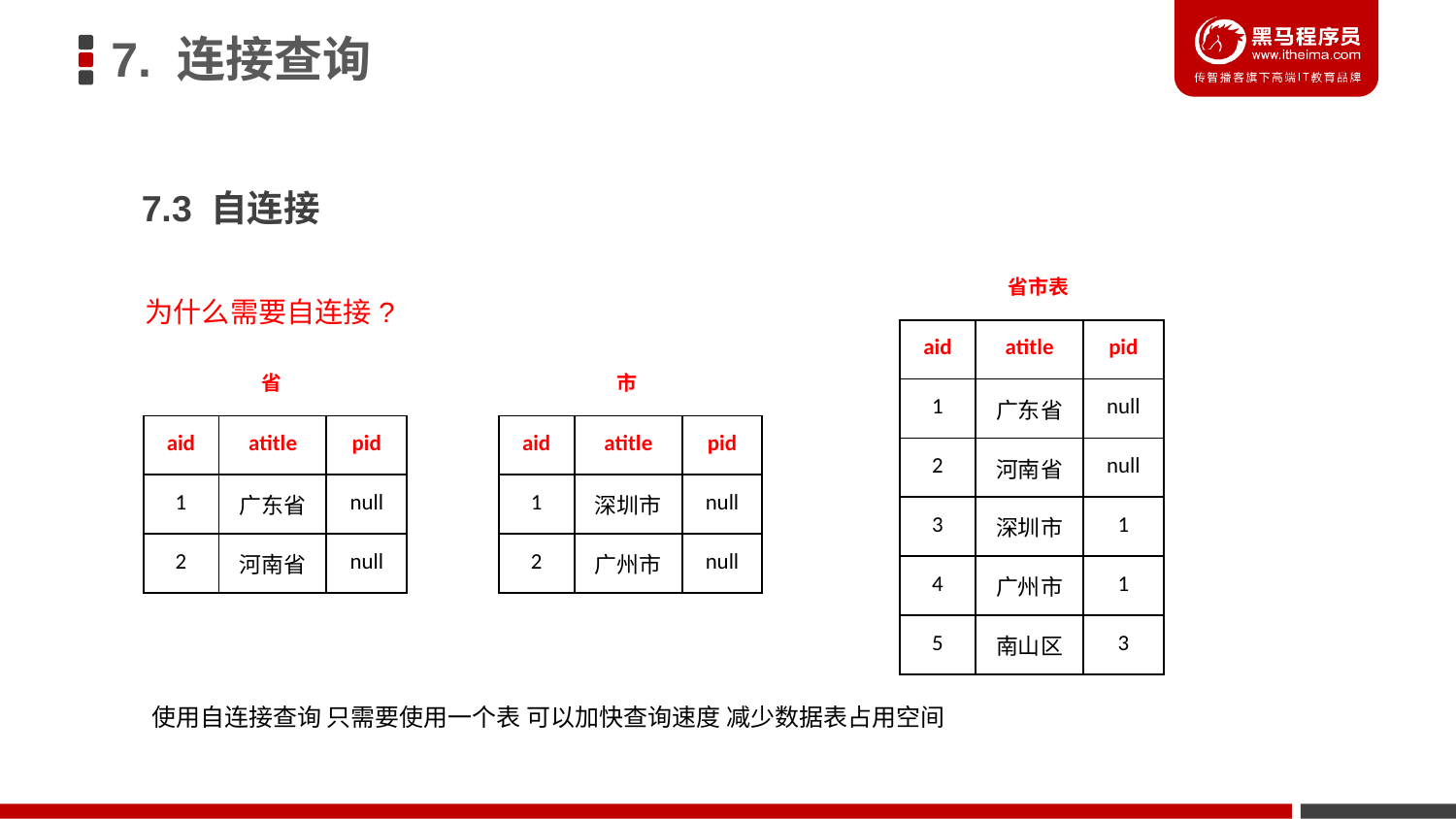

7. 连接查询
7.3 自连接
省市表
为什么需要自连接?
| aid | atitle | pid |
| --- | --- | --- |
| 1 | 广东省 | null |
| 2 | 河南省 | null |
| 3 | 深圳市 | 1 |
| 4 | 广州市 | 1 |
| 5 | 南山区 | 3 |
省
市
| aid | atitle | pid |
| --- | --- | --- |
| 1 | 广东省 | null |
| 2 | 河南省 | null |
| aid | atitle | pid |
| --- | --- | --- |
| 1 | 深圳市 | null |
| 2 | 广州市 | null |
使用自连接查询 只需要使用一个表 可以加快查询速度 减少数据表占用空间